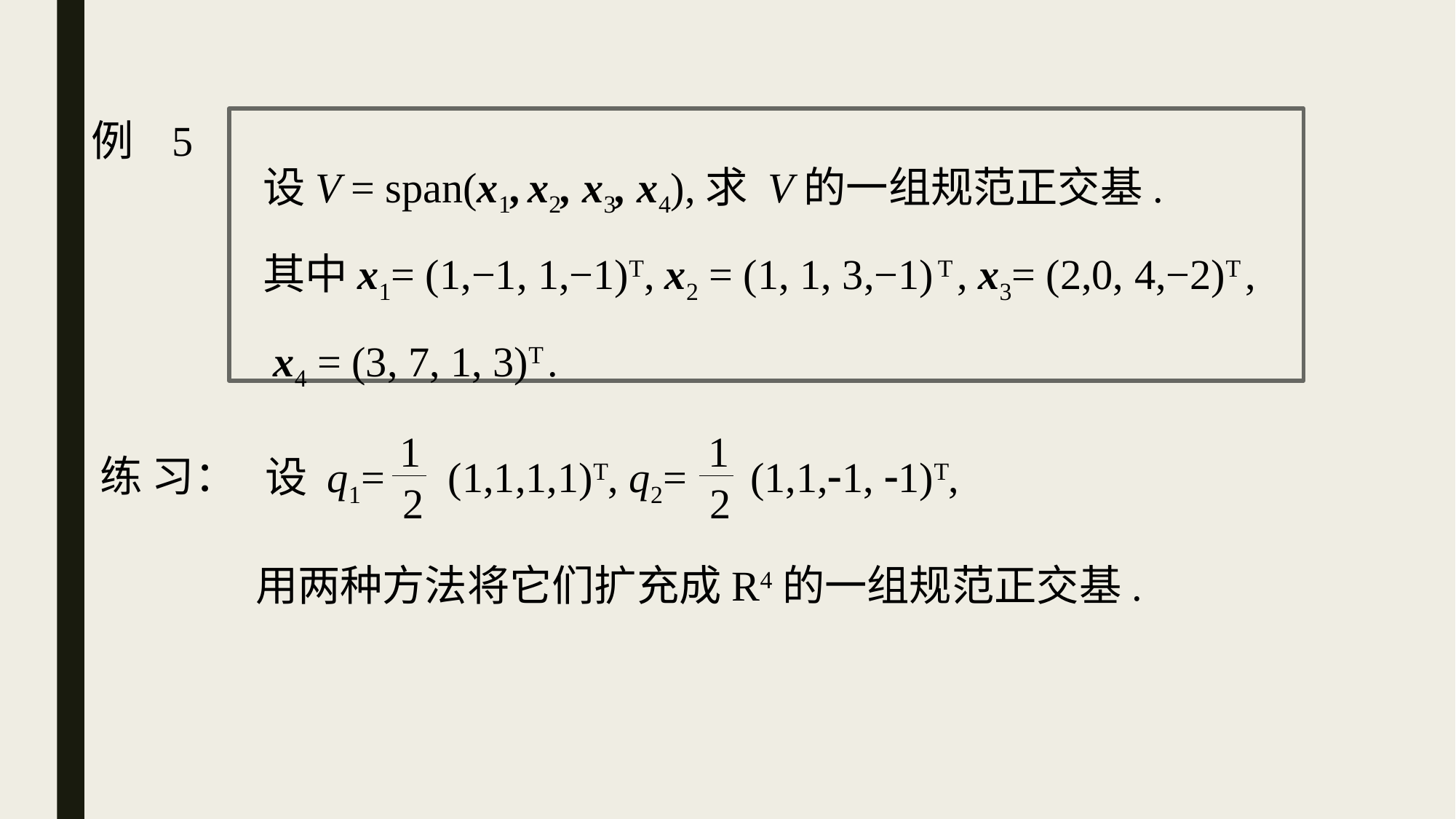

例   5
设V = span(x1, x2, x3, x4),求 V的一组规范正交基.
其中x1= (1,−1, 1,−1)T, x2 = (1, 1, 3,−1) T , x3= (2,0, 4,−2)T ,
 x4 = (3, 7, 1, 3)T .

1
1
练 习：
设 q1=      (1,1,1,1)T, q2=      (1,1,−1, −1)T,

2
2
用两种方法将它们扩充成R4的一组规范正交基.